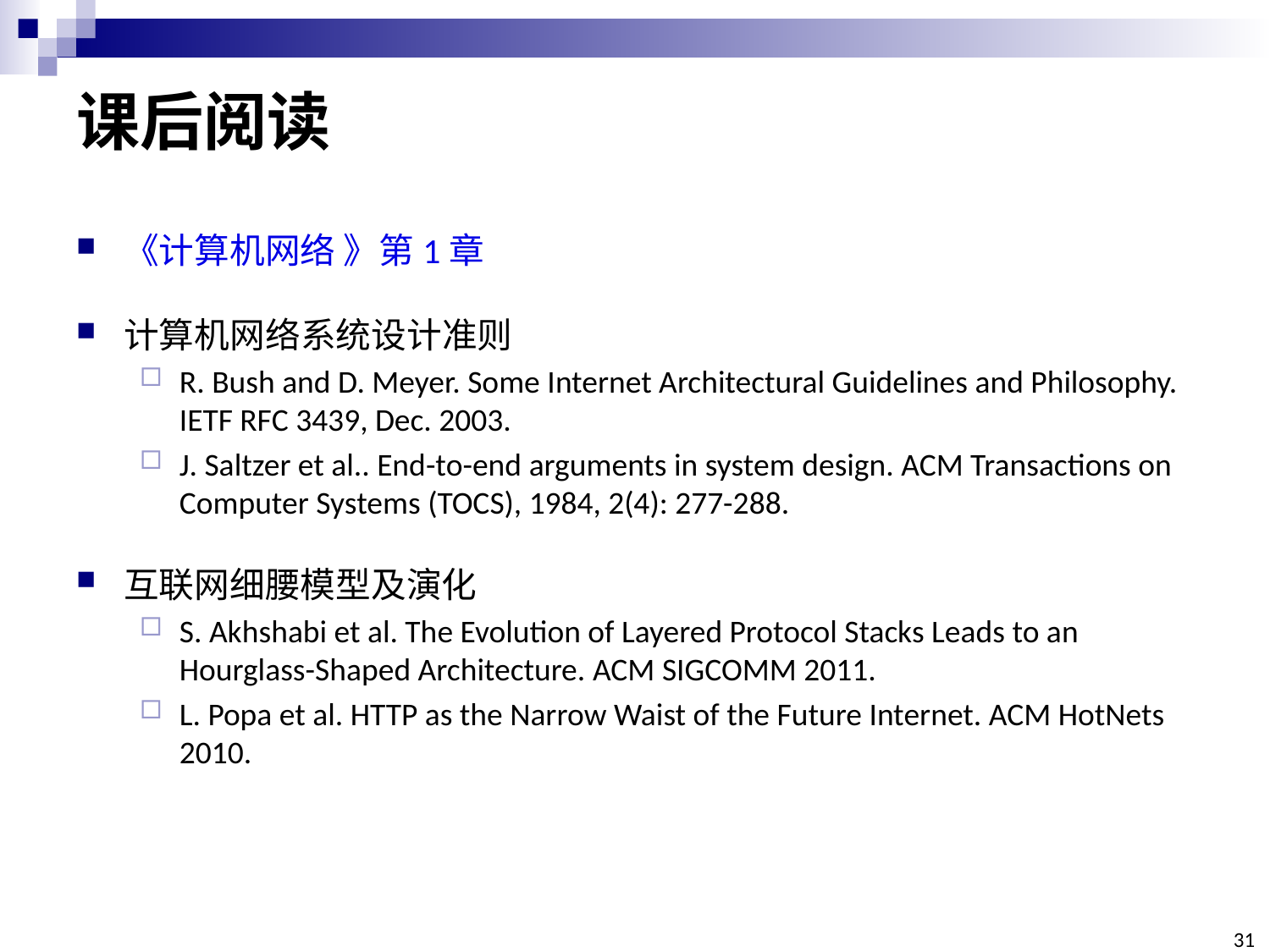

# 课后阅读
《计算机网络 》第1章
计算机网络系统设计准则
R. Bush and D. Meyer. Some Internet Architectural Guidelines and Philosophy. IETF RFC 3439, Dec. 2003.
J. Saltzer et al.. End-to-end arguments in system design. ACM Transactions on Computer Systems (TOCS), 1984, 2(4): 277-288.
互联网细腰模型及演化
S. Akhshabi et al. The Evolution of Layered Protocol Stacks Leads to an Hourglass-Shaped Architecture. ACM SIGCOMM 2011.
L. Popa et al. HTTP as the Narrow Waist of the Future Internet. ACM HotNets 2010.

31